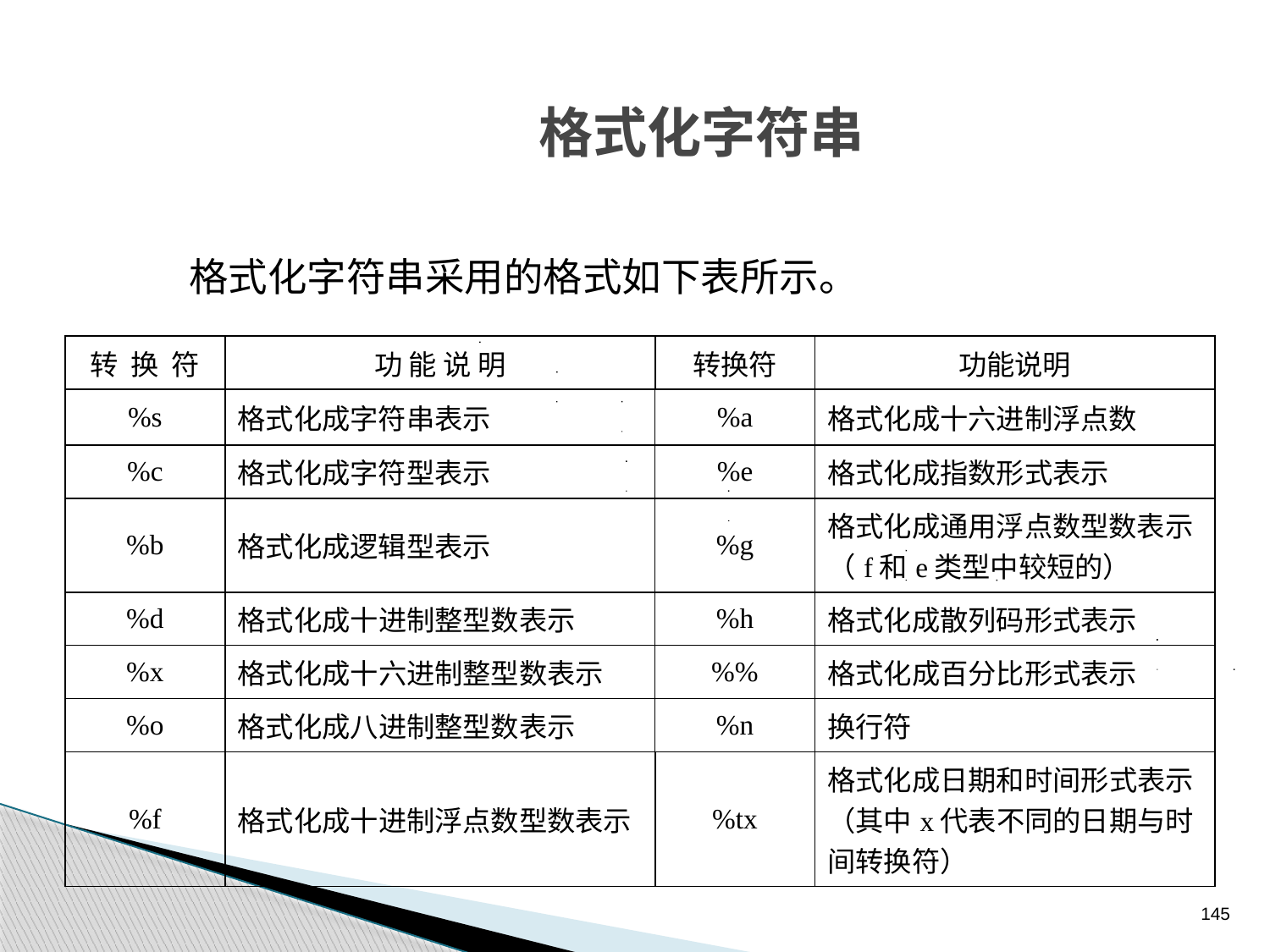

# 格式化字符串
格式化字符串采用的格式如下表所示。
| 转 换 符 | 功 能 说 明 | 转换符 | 功能说明 |
| --- | --- | --- | --- |
| %s | 格式化成字符串表示 | %a | 格式化成十六进制浮点数 |
| %c | 格式化成字符型表示 | %e | 格式化成指数形式表示 |
| %b | 格式化成逻辑型表示 | %g | 格式化成通用浮点数型数表示（f和e类型中较短的） |
| %d | 格式化成十进制整型数表示 | %h | 格式化成散列码形式表示 |
| %x | 格式化成十六进制整型数表示 | %% | 格式化成百分比形式表示 |
| %o | 格式化成八进制整型数表示 | %n | 换行符 |
| %f | 格式化成十进制浮点数型数表示 | %tx | 格式化成日期和时间形式表示（其中x代表不同的日期与时间转换符） |

145